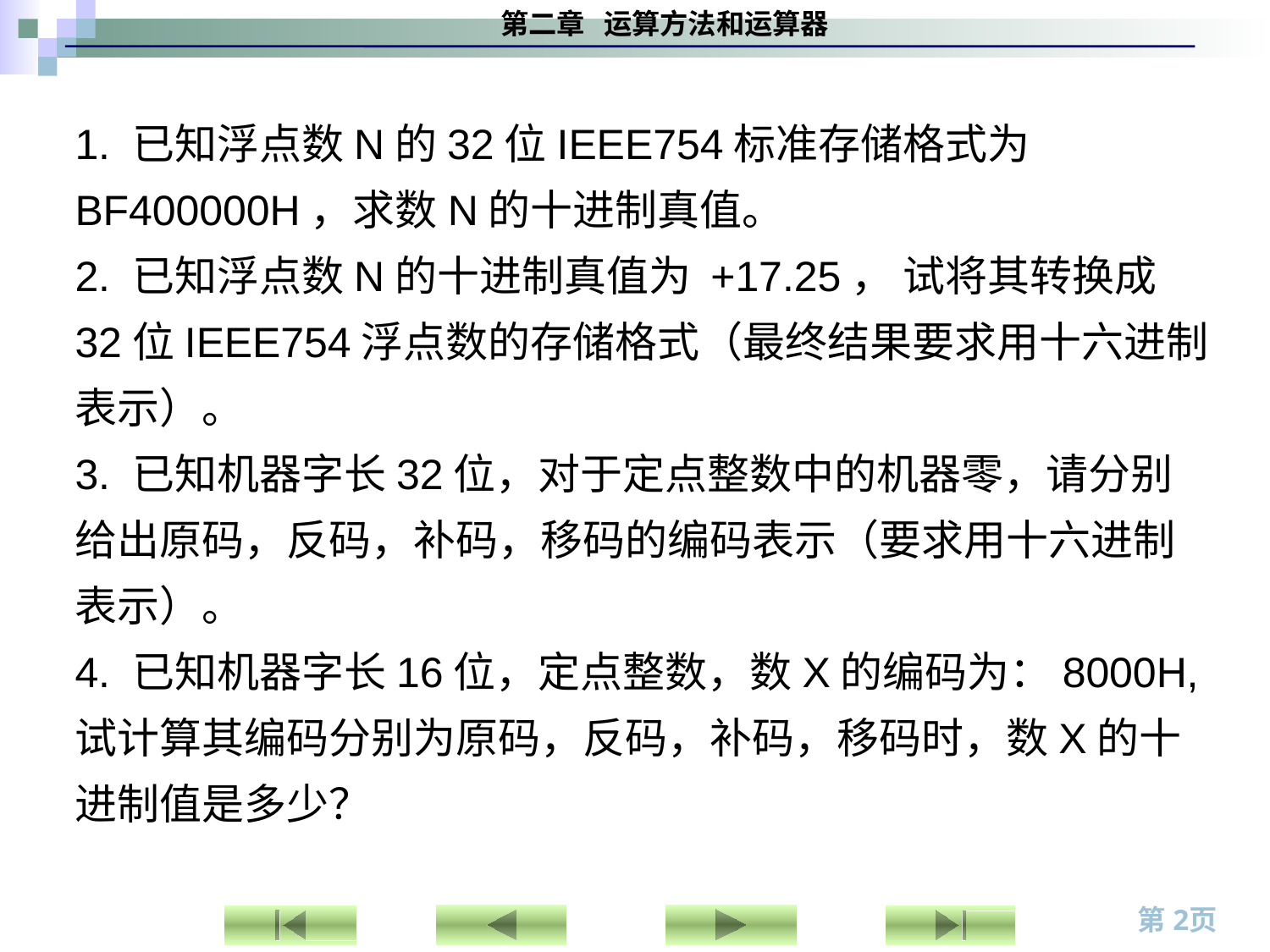

1. 已知浮点数N的32位IEEE754标准存储格式为BF400000H，求数N的十进制真值。
2. 已知浮点数N的十进制真值为 +17.25， 试将其转换成32位IEEE754浮点数的存储格式（最终结果要求用十六进制表示）。
3. 已知机器字长32位，对于定点整数中的机器零，请分别给出原码，反码，补码，移码的编码表示（要求用十六进制表示）。
4. 已知机器字长16位，定点整数，数X的编码为：8000H,试计算其编码分别为原码，反码，补码，移码时，数X的十进制值是多少？